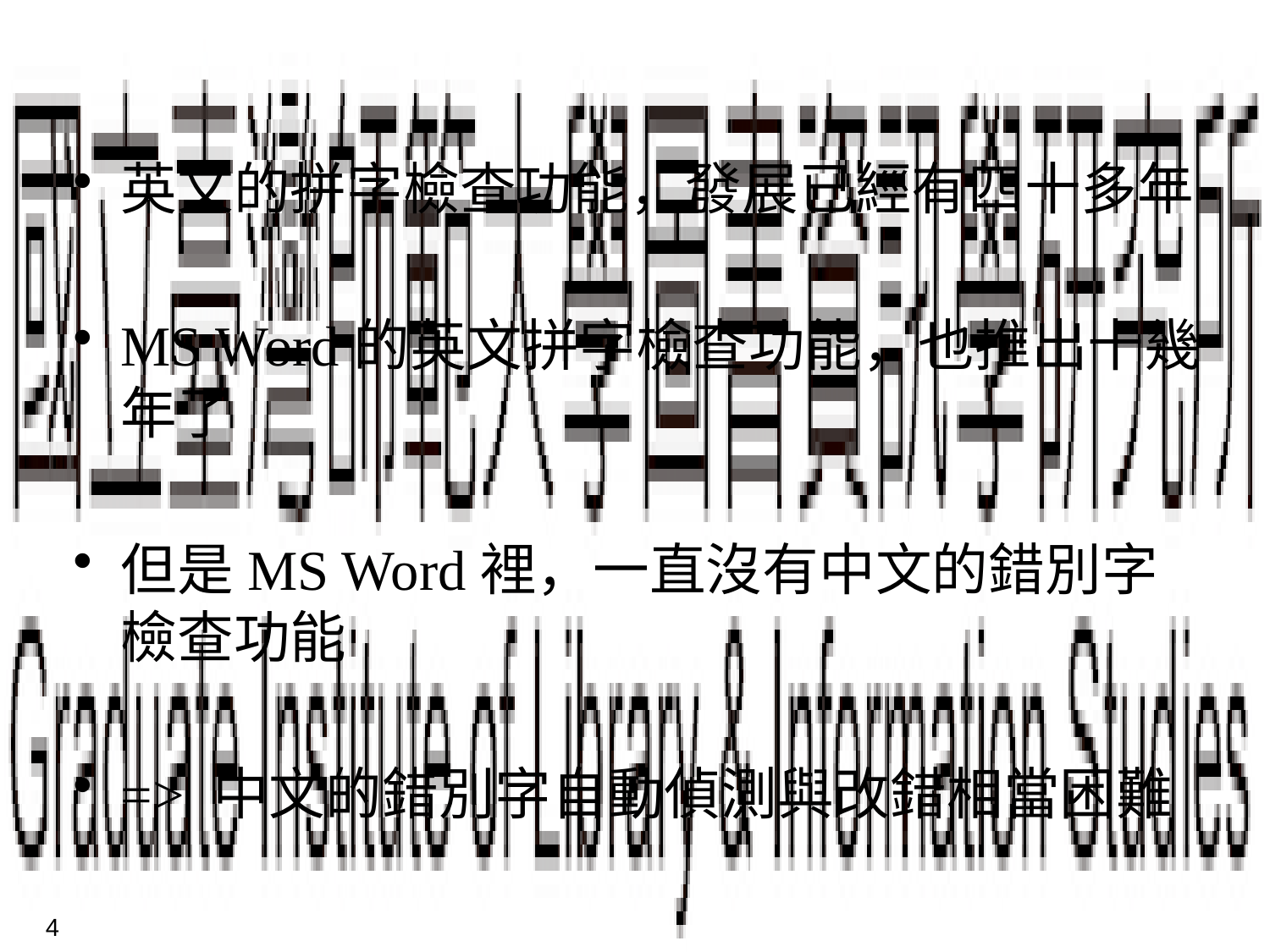

#
英文的拼字檢查功能，發展已經有四十多年

MS Word的英文拼字檢查功能，也推出十幾年了

但是MS Word裡，一直沒有中文的錯別字檢查功能

=> 中文的錯別字自動偵測與改錯相當困難

4